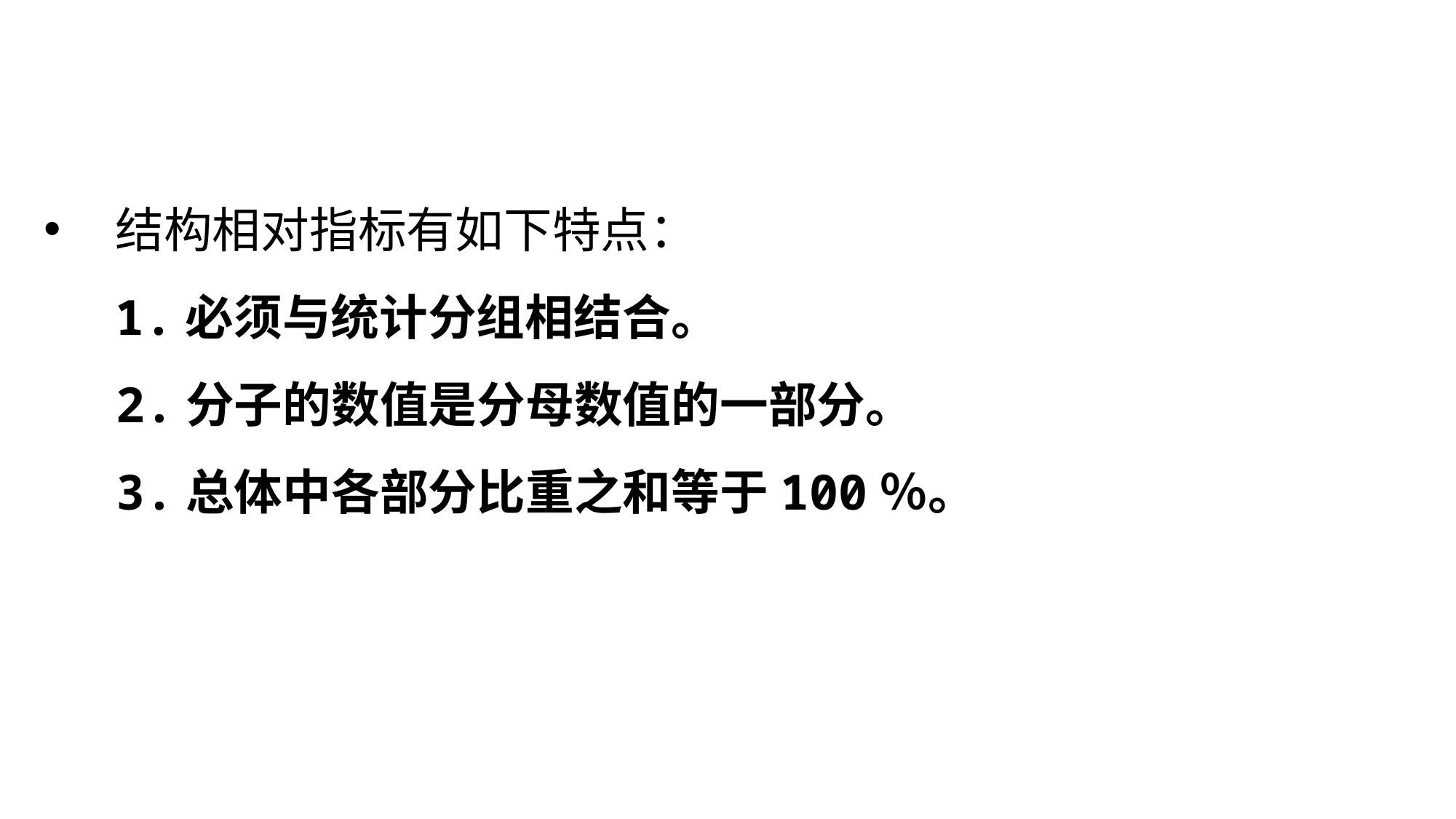

结构相对指标有如下特点：
   1.必须与统计分组相结合。
   2.分子的数值是分母数值的一部分。
   3.总体中各部分比重之和等于100％。